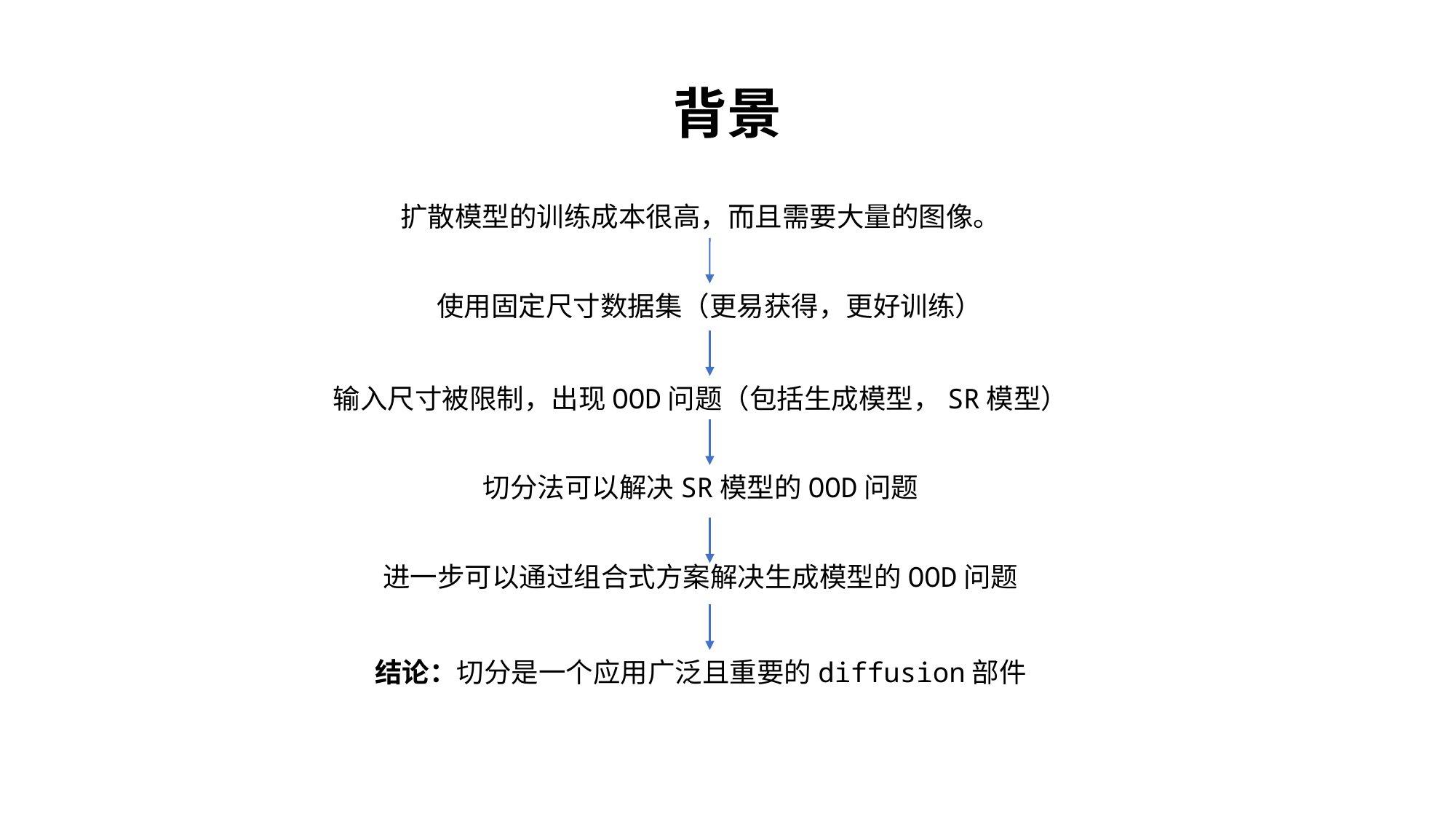

背景
扩散模型的训练成本很高，而且需要大量的图像。
使用固定尺寸数据集（更易获得，更好训练）
输入尺寸被限制，出现OOD问题（包括生成模型，SR模型）
切分法可以解决SR模型的OOD问题
进一步可以通过组合式方案解决生成模型的OOD问题
结论：切分是一个应用广泛且重要的diffusion部件